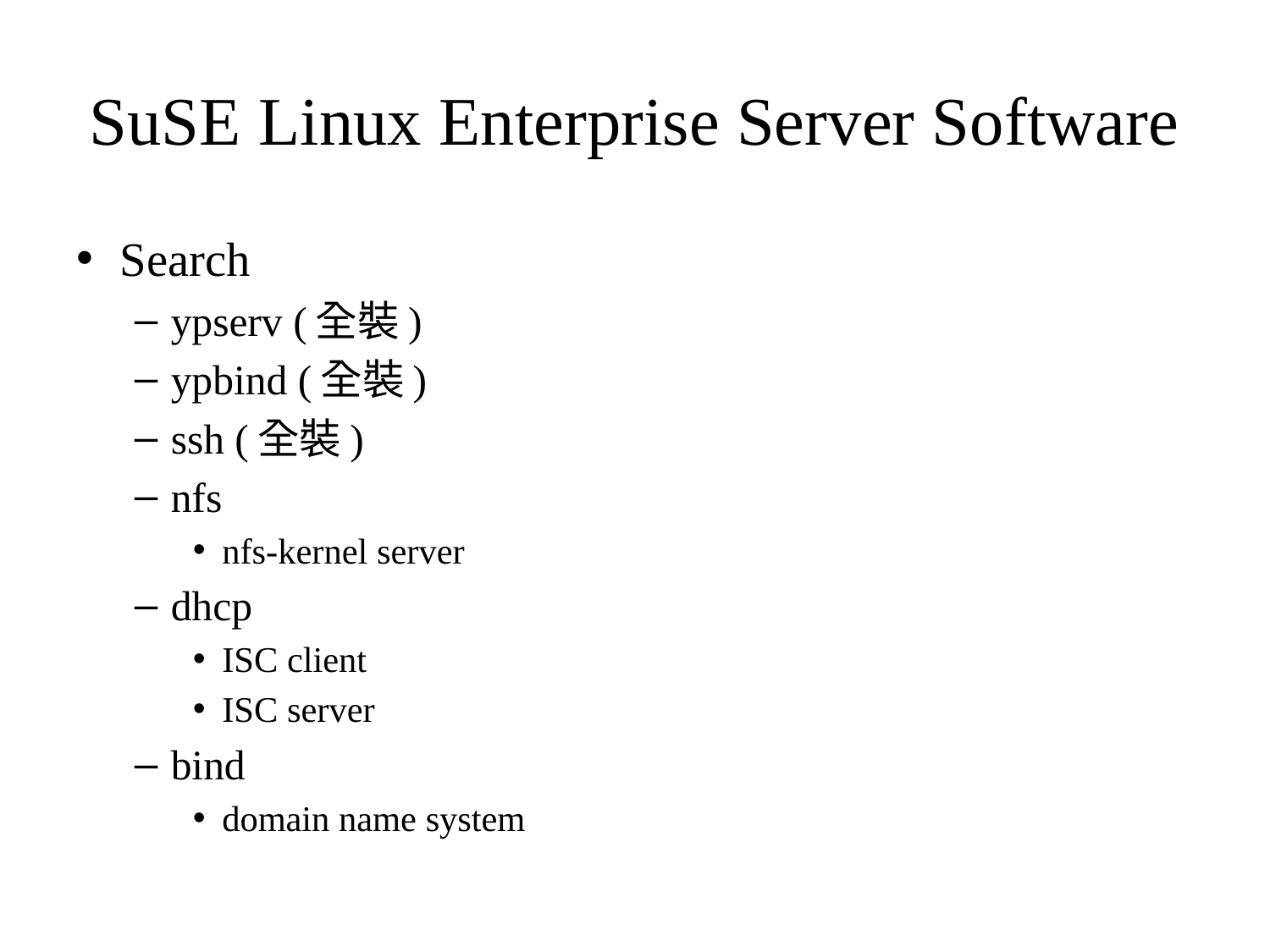

# SuSE Linux Enterprise Server Software
Search
ypserv (全裝)
ypbind (全裝)
ssh (全裝)
nfs
nfs-kernel server
dhcp
ISC client
ISC server
bind
domain name system